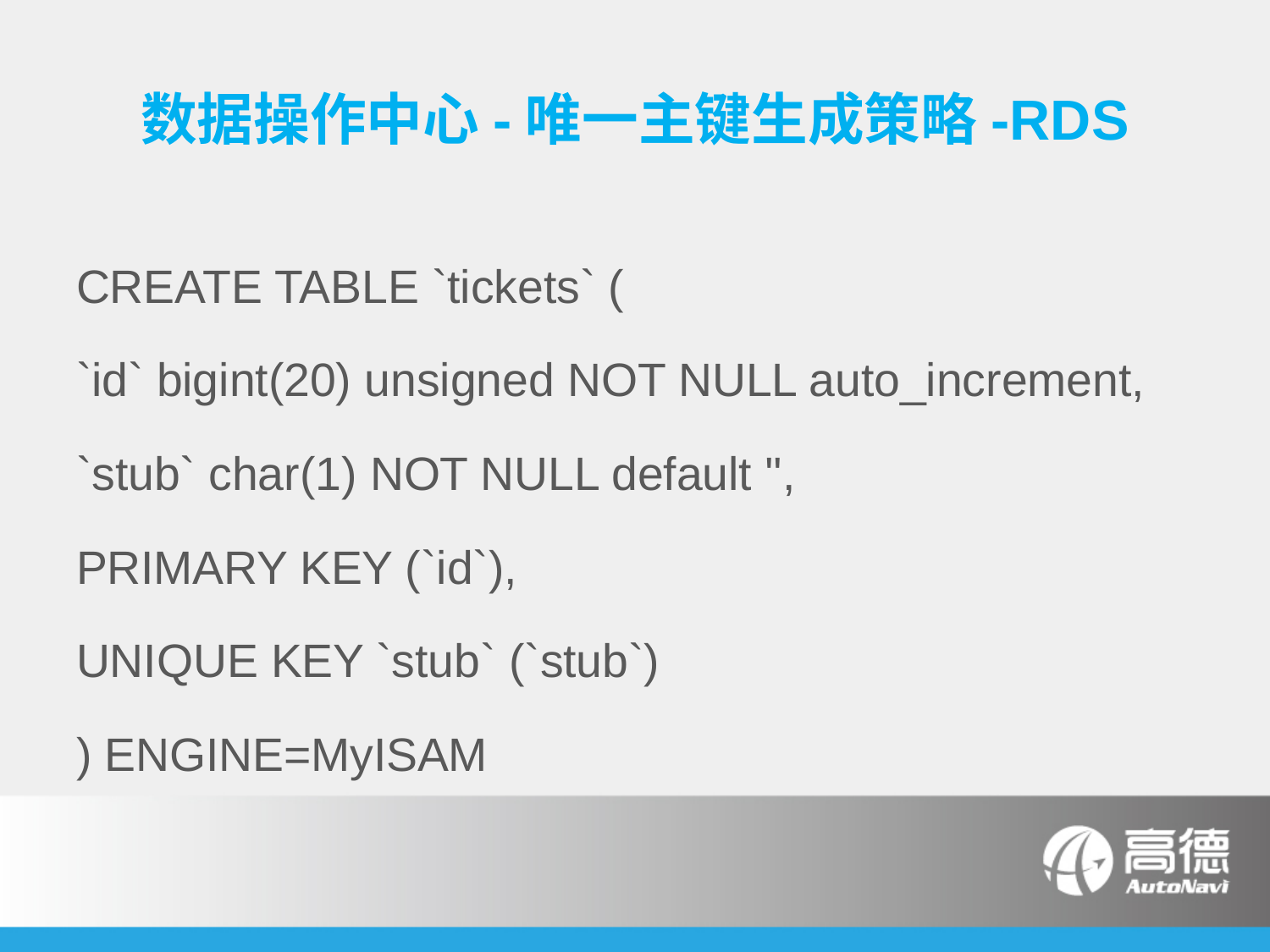

# 数据操作中心-唯一主键生成策略-RDS
CREATE TABLE `tickets` (
`id` bigint(20) unsigned NOT NULL auto_increment,
`stub` char(1) NOT NULL default '',
PRIMARY KEY (`id`),
UNIQUE KEY `stub` (`stub`)
) ENGINE=MyISAM